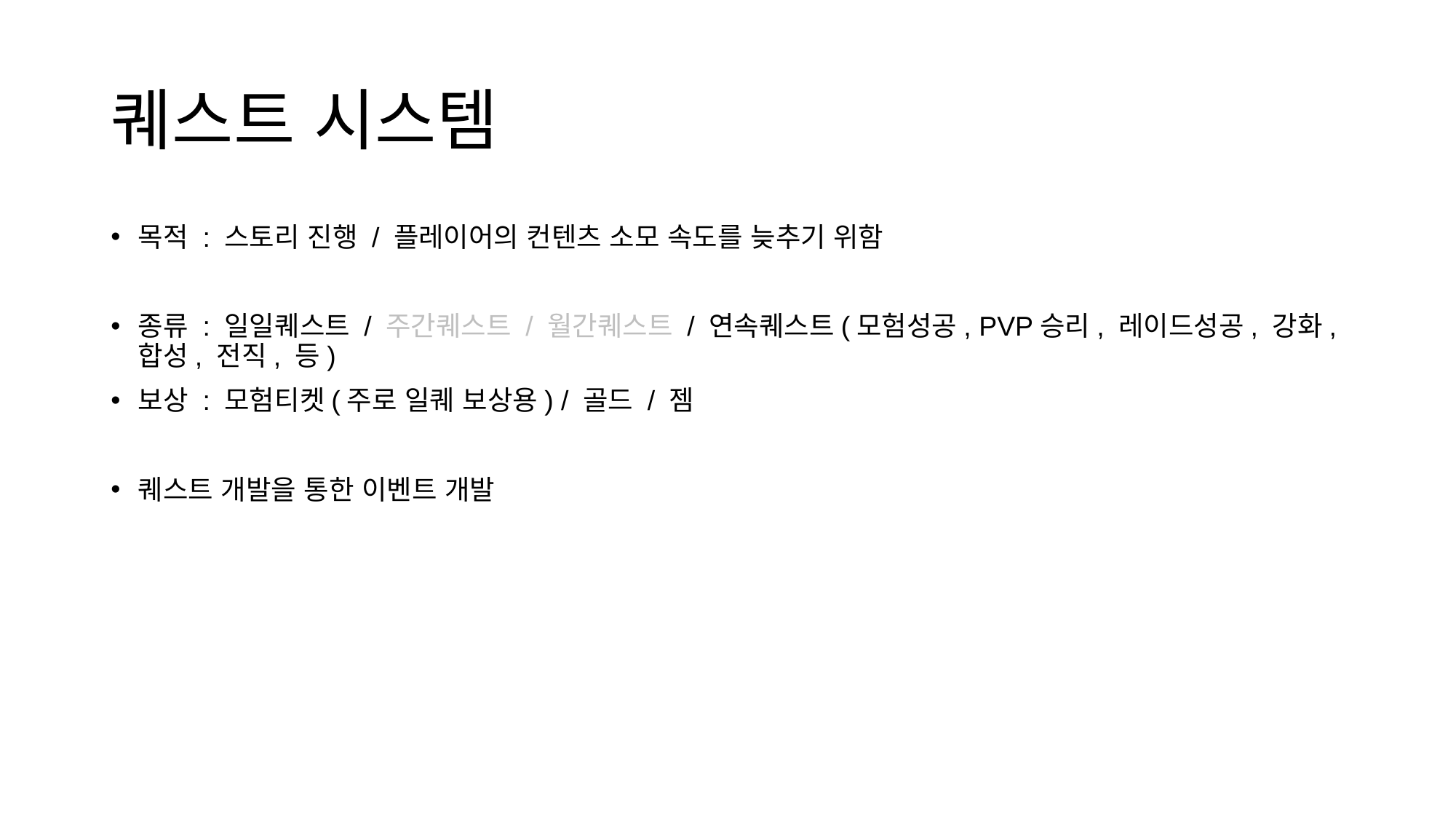

# 퀘스트 시스템
목적 : 스토리 진행 / 플레이어의 컨텐츠 소모 속도를 늦추기 위함

종류 : 일일퀘스트 / 주간퀘스트 / 월간퀘스트 / 연속퀘스트(모험성공, PVP승리, 레이드성공, 강화, 합성, 전직, 등)
보상 : 모험티켓(주로 일퀘 보상용) / 골드 / 젬

퀘스트 개발을 통한 이벤트 개발